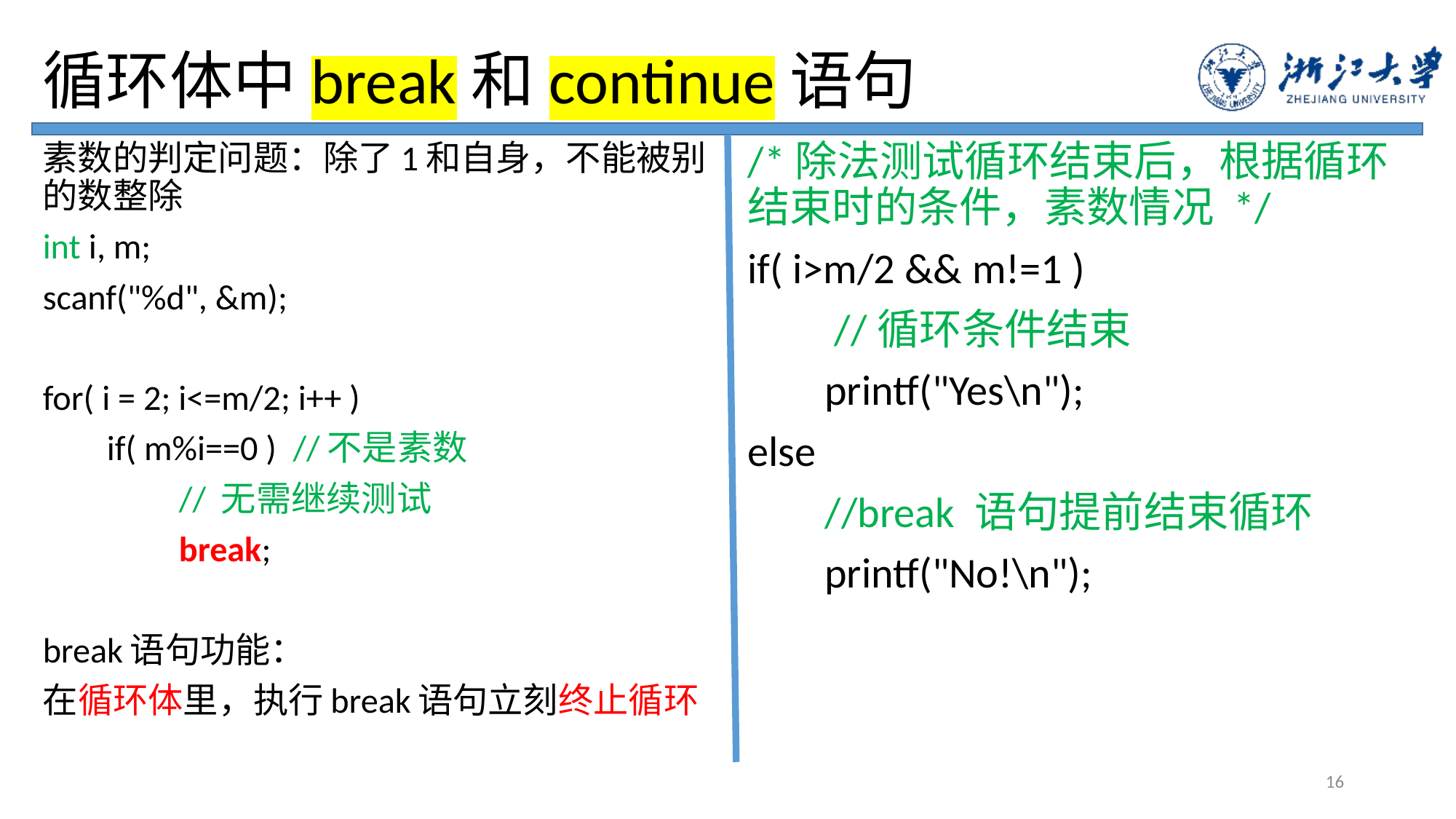

# 循环体中break和continue语句
素数的判定问题：除了1和自身，不能被别的数整除
int i, m;
scanf("%d", &m);

for( i = 2; i<=m/2; i++ )
        if( m%i==0 )  //不是素数
                 // 无需继续测试
                 break;

break语句功能：
在循环体里，执行break语句立刻终止循环

/*除法测试循环结束后，根据循环结束时的条件，素数情况 */
if( i>m/2 && m!=1 )
         //循环条件结束
        printf("Yes\n");
else
        //break 语句提前结束循环
        printf("No!\n");
16